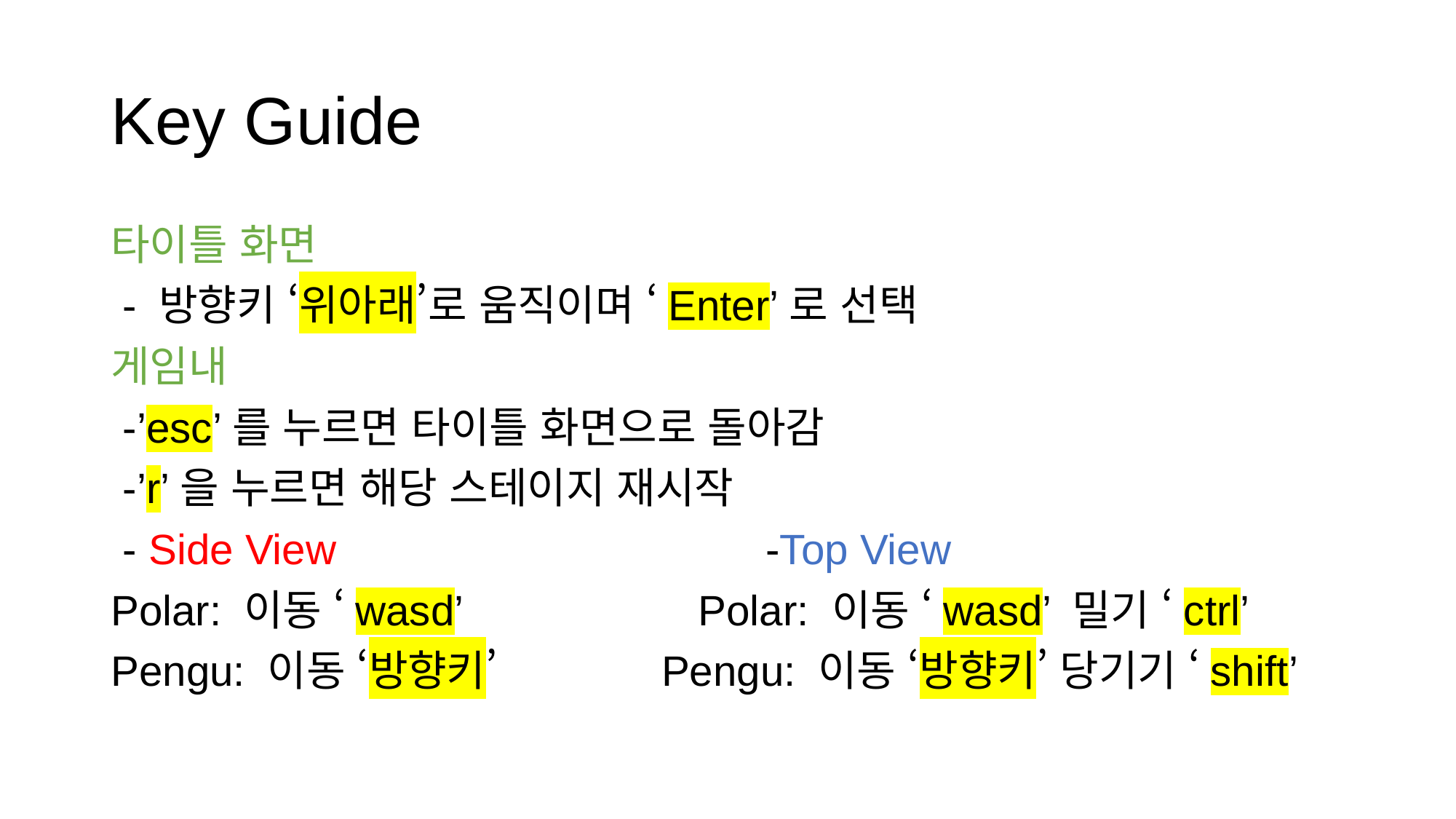

# Key Guide
타이틀 화면
 - 방향키 ‘위아래’로 움직이며 ‘Enter’로 선택
게임내
 -’esc’를 누르면 타이틀 화면으로 돌아감
 -’r’을 누르면 해당 스테이지 재시작
 - Side View				-Top View
Polar: 이동 ‘wasd’                    Polar: 이동 ‘wasd’ 밀기 ‘ctrl’
Pengu: 이동 ‘방향키’             Pengu: 이동 ‘방향키’ 당기기 ‘shift’